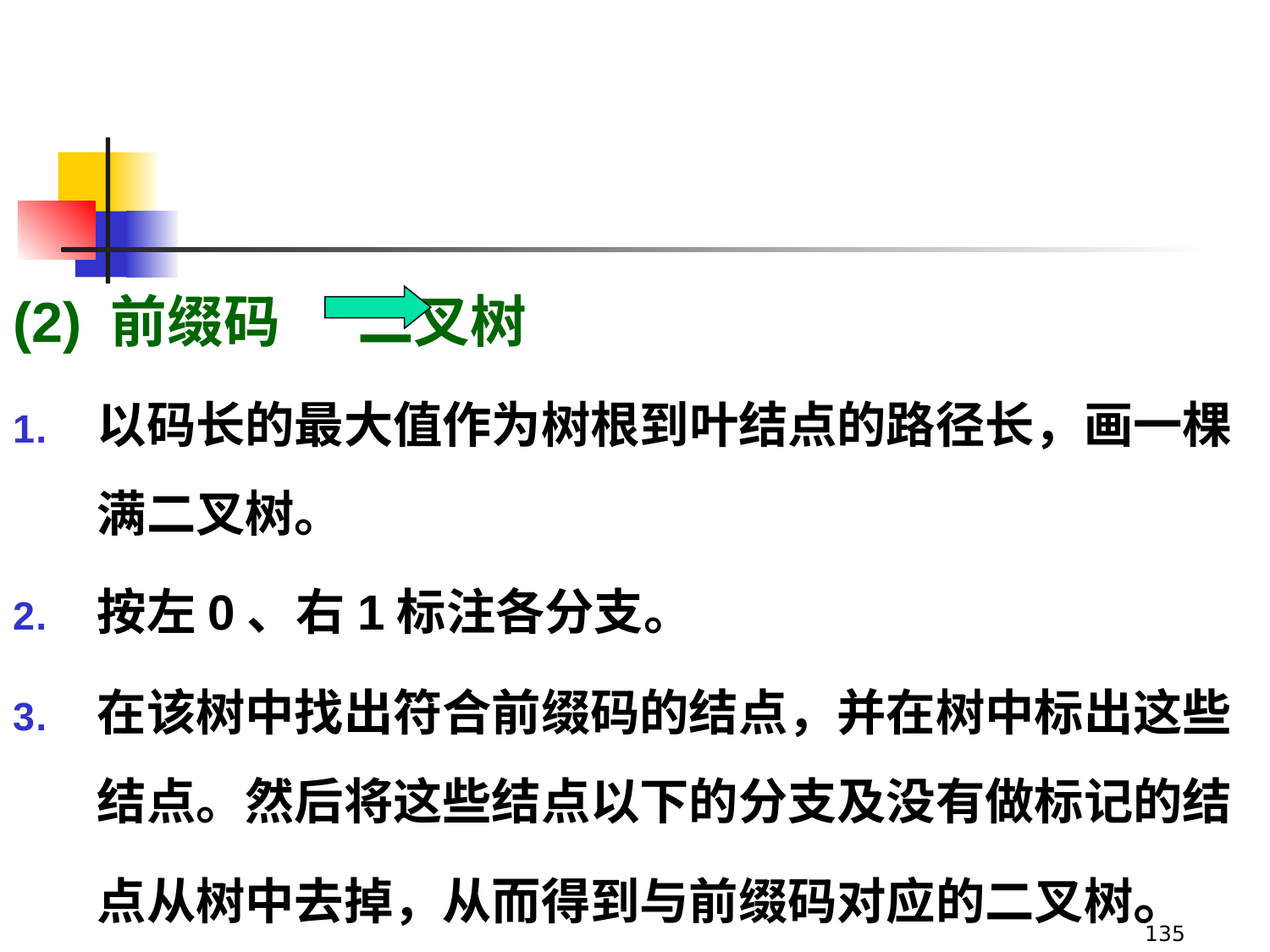

#
(2) 前缀码      二叉树
以码长的最大值作为树根到叶结点的路径长，画一棵满二叉树。
按左0、右1标注各分支。
在该树中找出符合前缀码的结点，并在树中标出这些结点。然后将这些结点以下的分支及没有做标记的结点从树中去掉，从而得到与前缀码对应的二叉树。

135